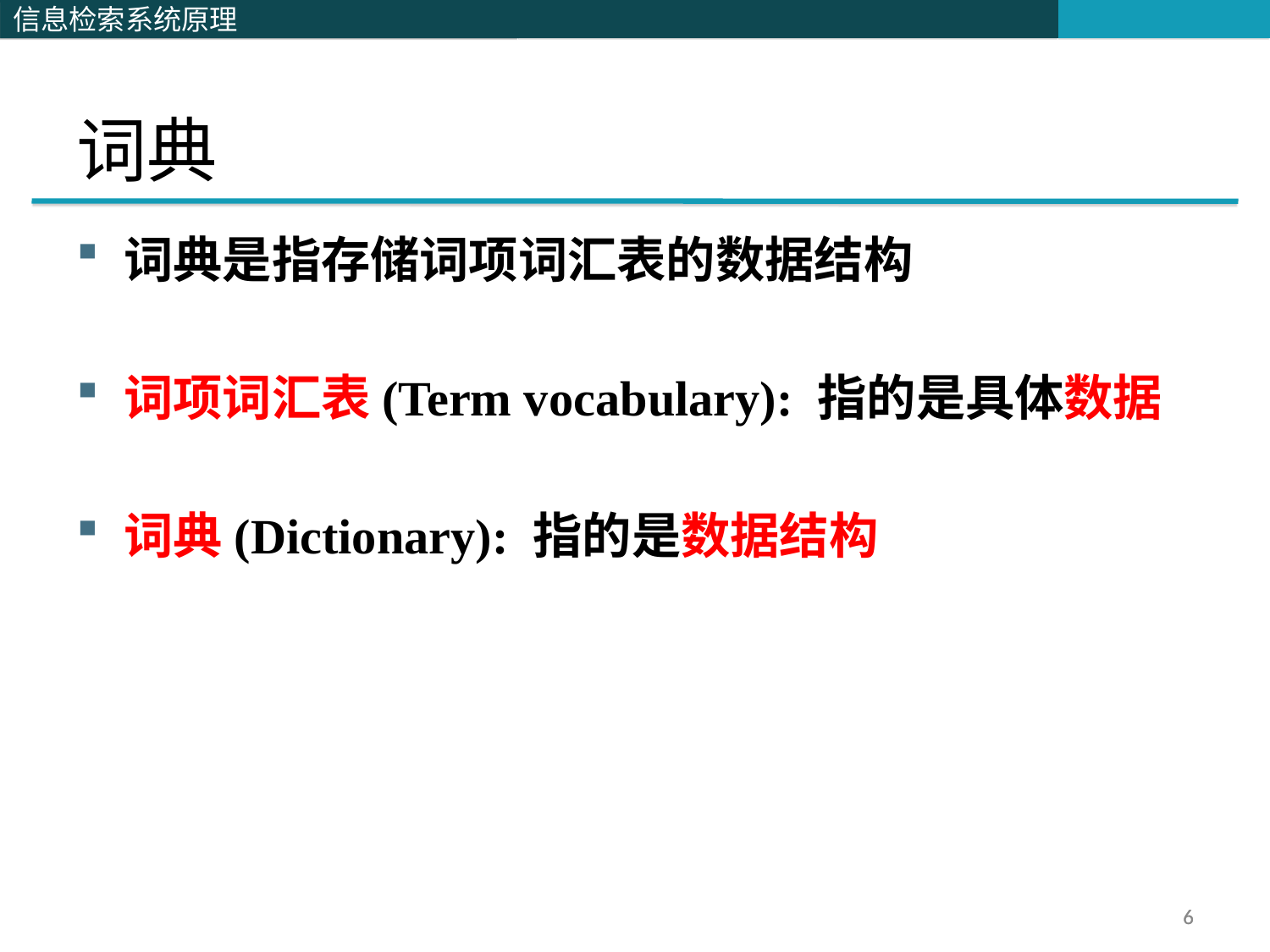

# 词典
词典是指存储词项词汇表的数据结构

词项词汇表(Term vocabulary): 指的是具体数据

词典(Dictionary): 指的是数据结构

6
6